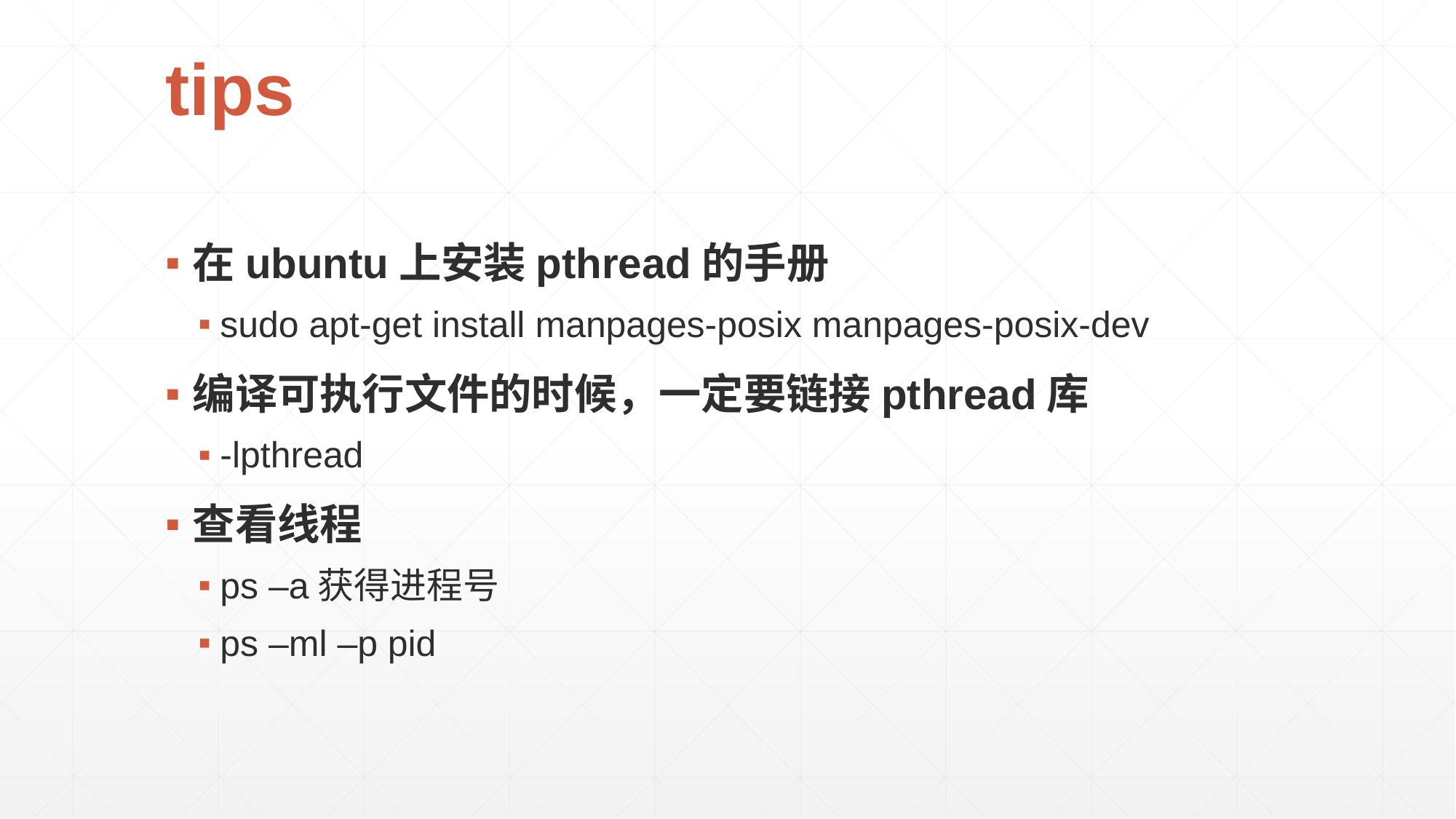

# tips
在ubuntu上安装pthread的手册
sudo apt-get install manpages-posix manpages-posix-dev
编译可执行文件的时候，一定要链接pthread库
-lpthread
查看线程
ps –a获得进程号
ps –ml –p pid